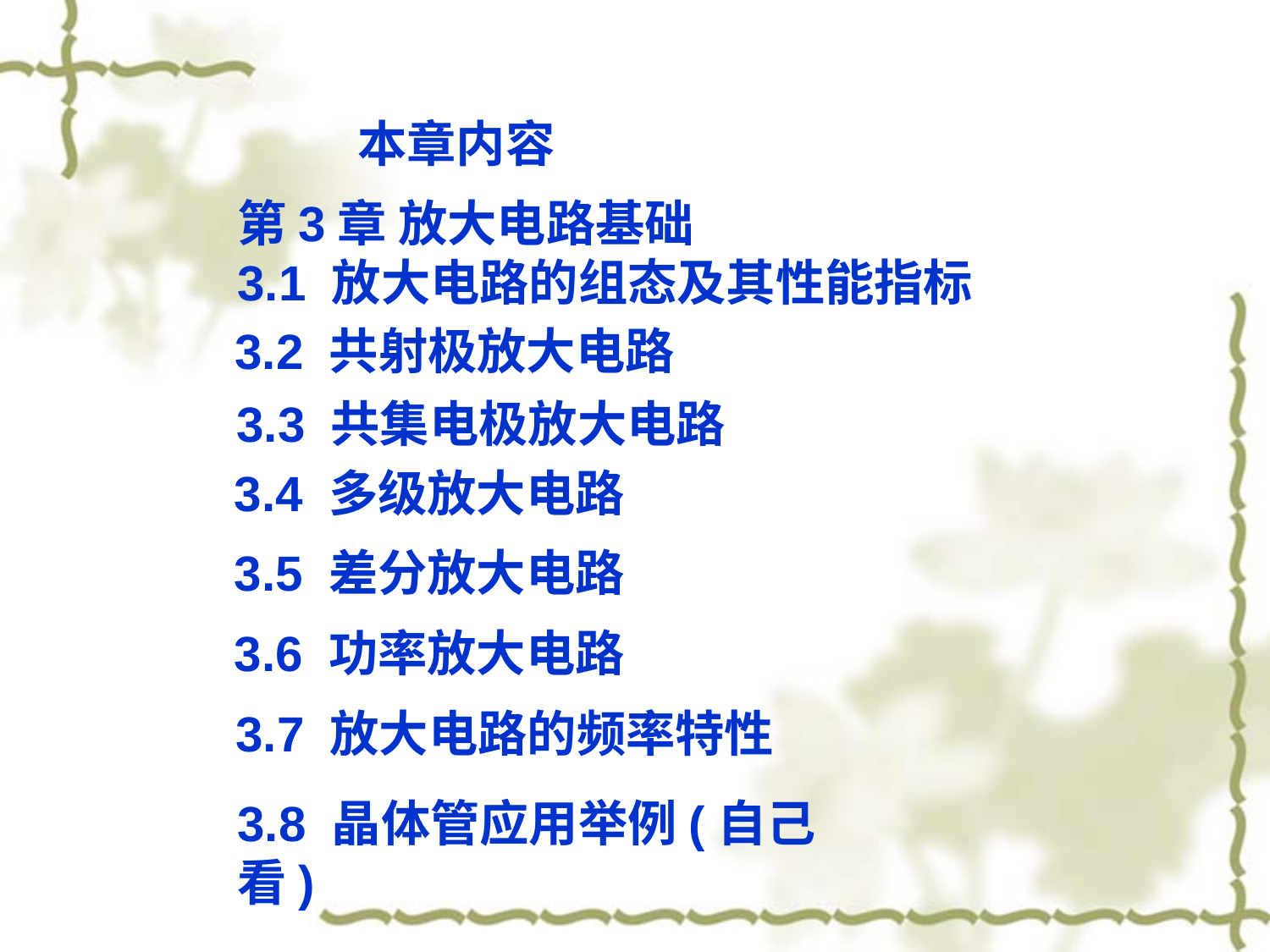

本章内容
第3章 放大电路基础
3.1 放大电路的组态及其性能指标
3.2 共射极放大电路
3.3 共集电极放大电路
3.4 多级放大电路
3.5 差分放大电路
3.6 功率放大电路
3.7 放大电路的频率特性
3.8 晶体管应用举例(自己看)
2